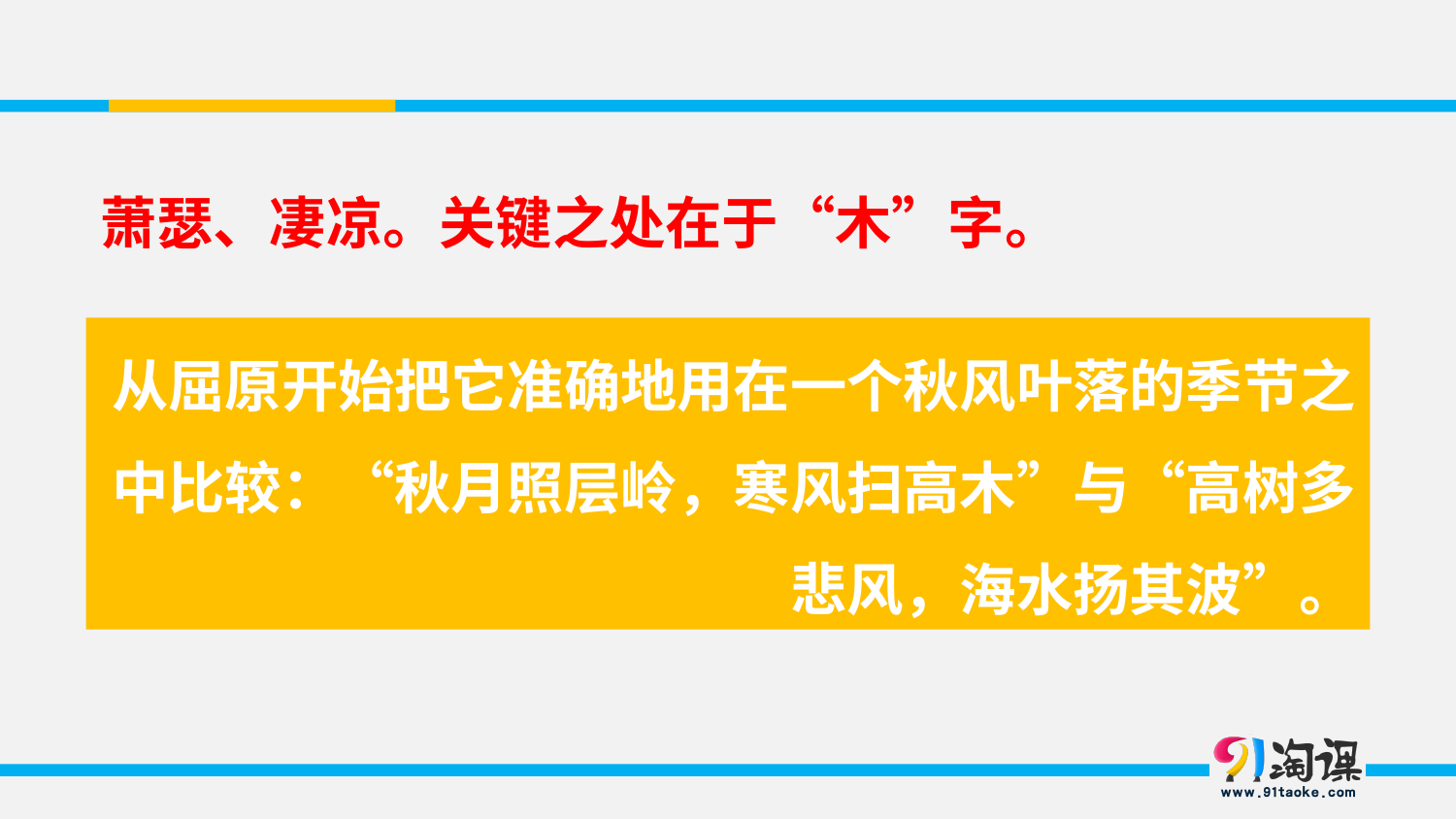

萧瑟、凄凉。关键之处在于“木”字。
从屈原开始把它准确地用在一个秋风叶落的季节之中比较：“秋月照层岭，寒风扫高木”与“高树多悲风，海水扬其波”。